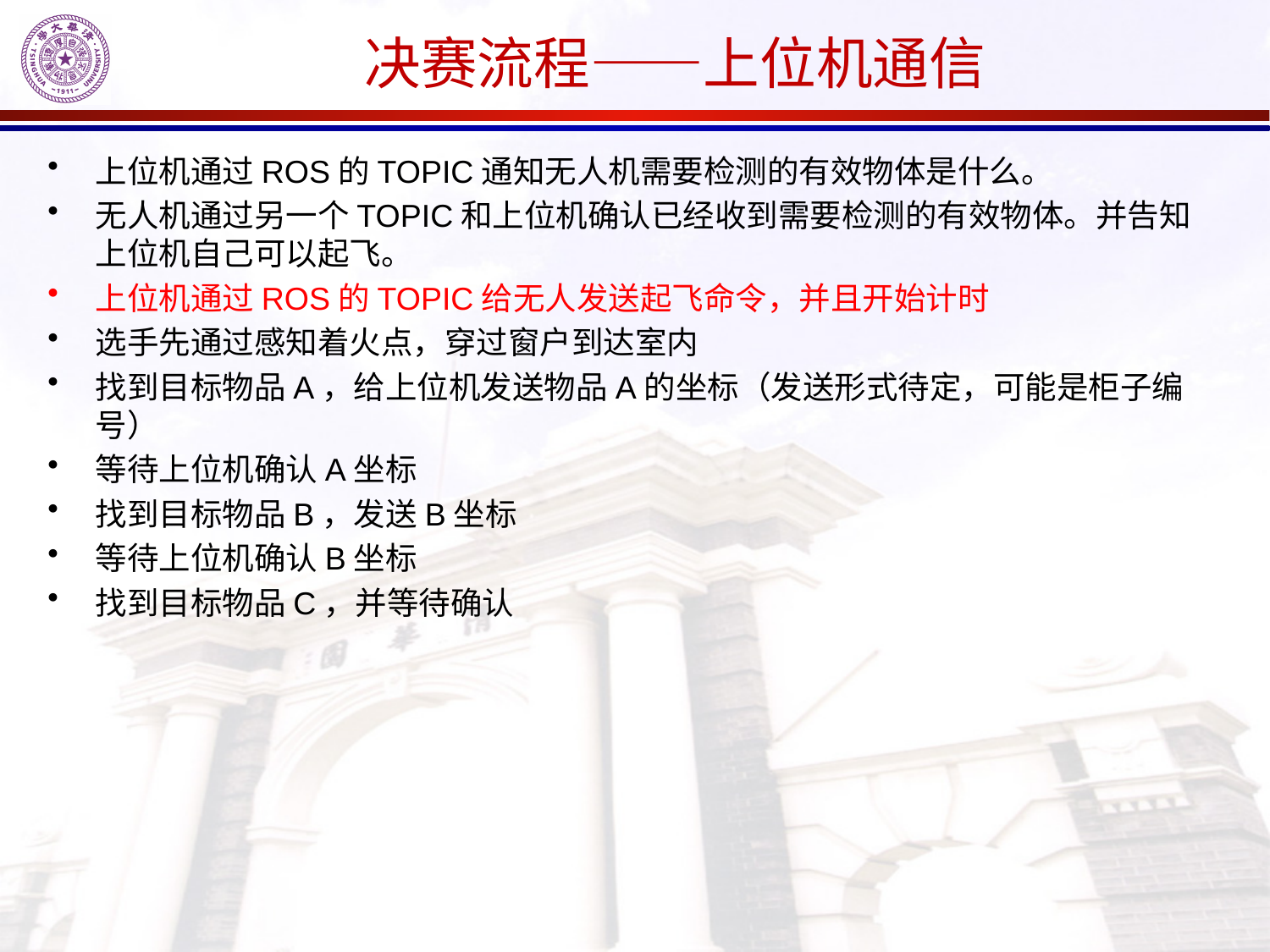

# 决赛流程——上位机通信
上位机通过ROS的TOPIC通知无人机需要检测的有效物体是什么。
无人机通过另一个TOPIC和上位机确认已经收到需要检测的有效物体。并告知上位机自己可以起飞。
上位机通过ROS的TOPIC给无人发送起飞命令，并且开始计时
选手先通过感知着火点，穿过窗户到达室内
找到目标物品A，给上位机发送物品A的坐标（发送形式待定，可能是柜子编号）
等待上位机确认A坐标
找到目标物品B，发送B坐标
等待上位机确认B坐标
找到目标物品C，并等待确认